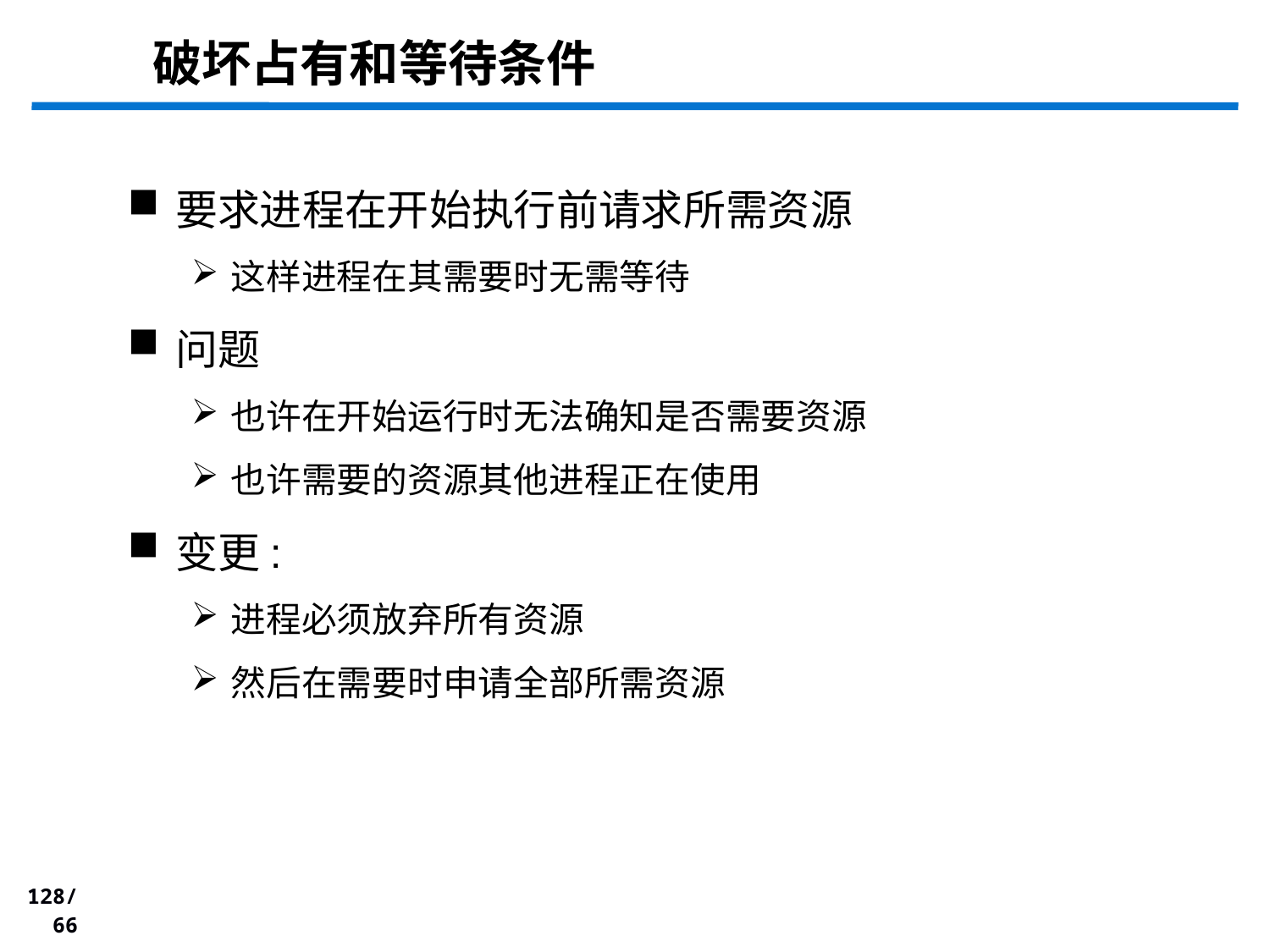

# 破坏占有和等待条件
要求进程在开始执行前请求所需资源
这样进程在其需要时无需等待
问题
也许在开始运行时无法确知是否需要资源
也许需要的资源其他进程正在使用
变更:
进程必须放弃所有资源
然后在需要时申请全部所需资源